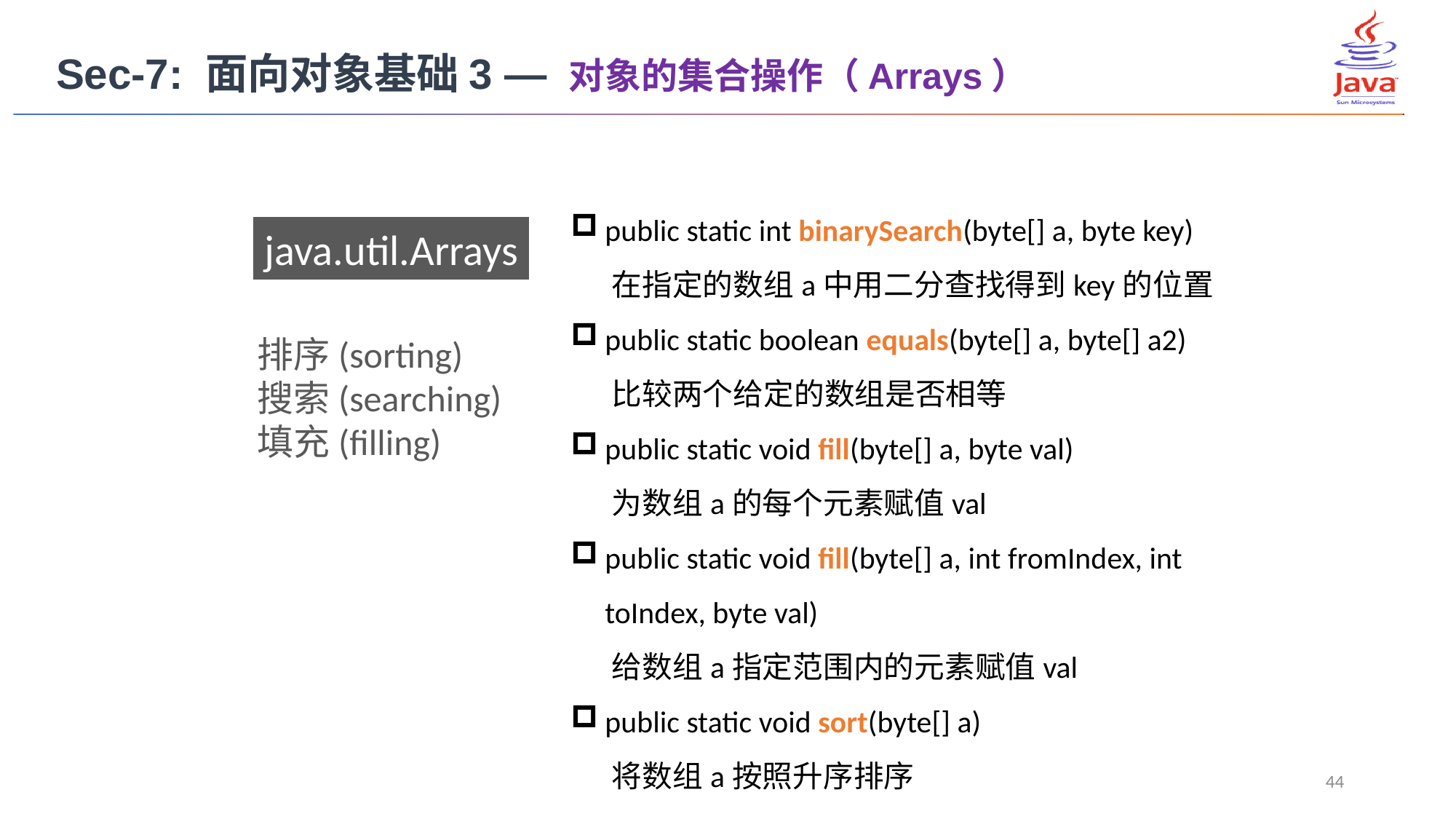

Sec-7: 面向对象基础3 — 对象的集合操作（Arrays）
public static int binarySearch(byte[] a, byte key)
     在指定的数组a中用二分查找得到key的位置
public static boolean equals(byte[] a, byte[] a2)
     比较两个给定的数组是否相等
public static void fill(byte[] a, byte val)
     为数组a的每个元素赋值val
public static void fill(byte[] a, int fromIndex, int toIndex, byte val)
     给数组a指定范围内的元素赋值val
public static void sort(byte[] a)
     将数组a按照升序排序
java.util.Arrays
排序(sorting)
搜索(searching)
填充(filling)
44